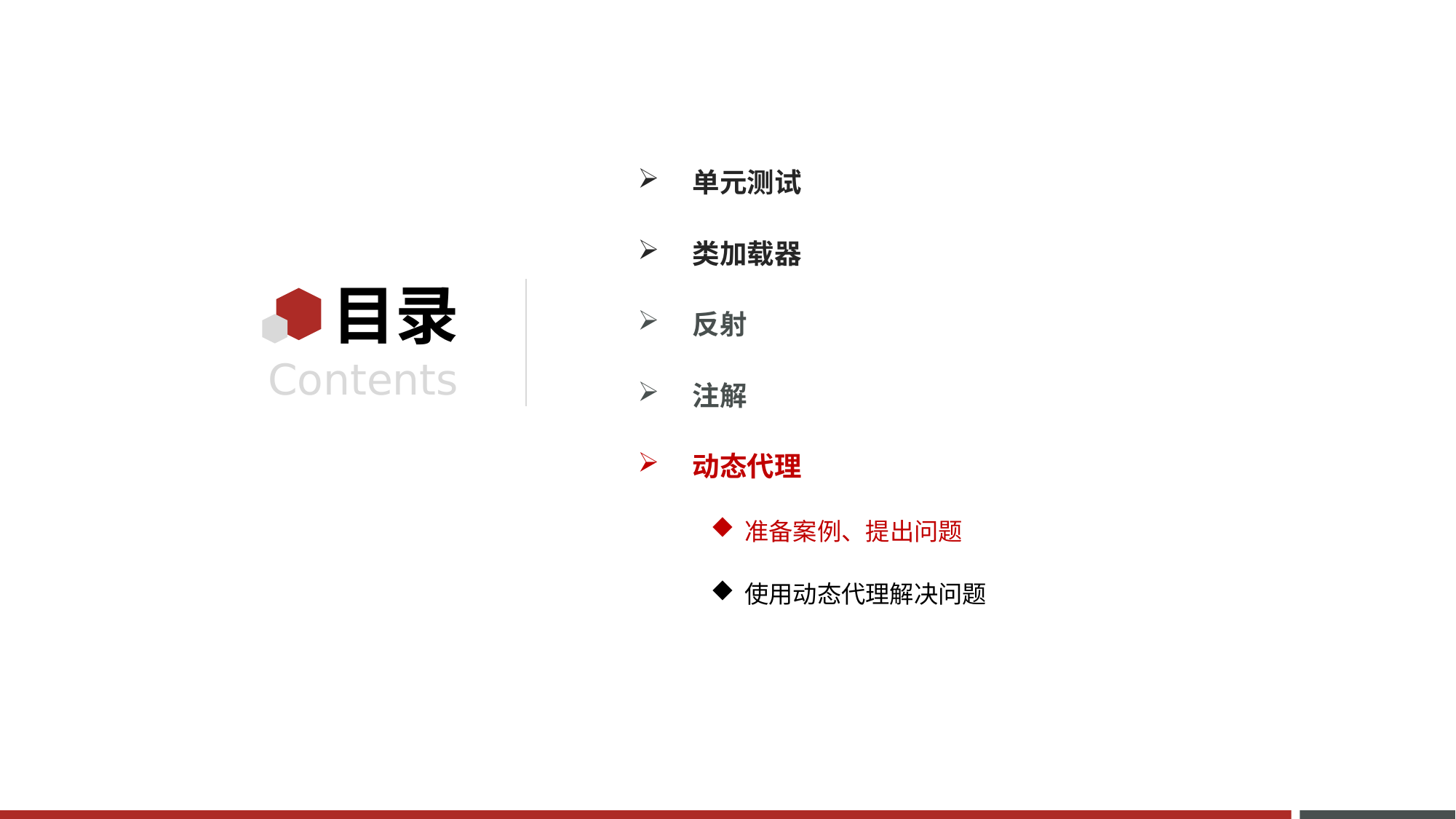

单元测试
类加载器
反射
注解
动态代理
准备案例、提出问题
使用动态代理解决问题